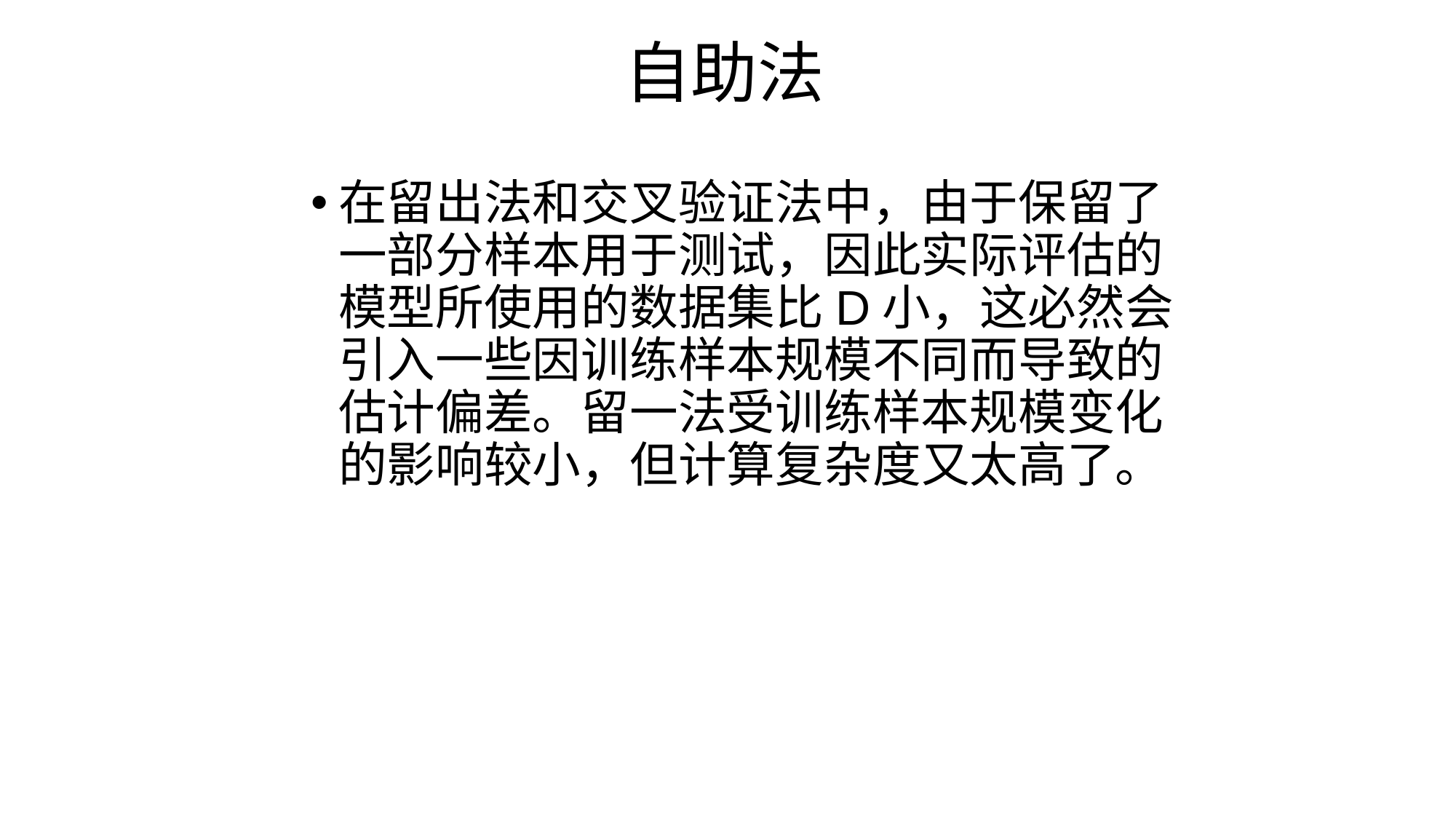

# 自助法
在留出法和交叉验证法中，由于保留了一部分样本用于测试，因此实际评估的模型所使用的数据集比D小，这必然会引入一些因训练样本规模不同而导致的估计偏差。留一法受训练样本规模变化的影响较小，但计算复杂度又太高了。